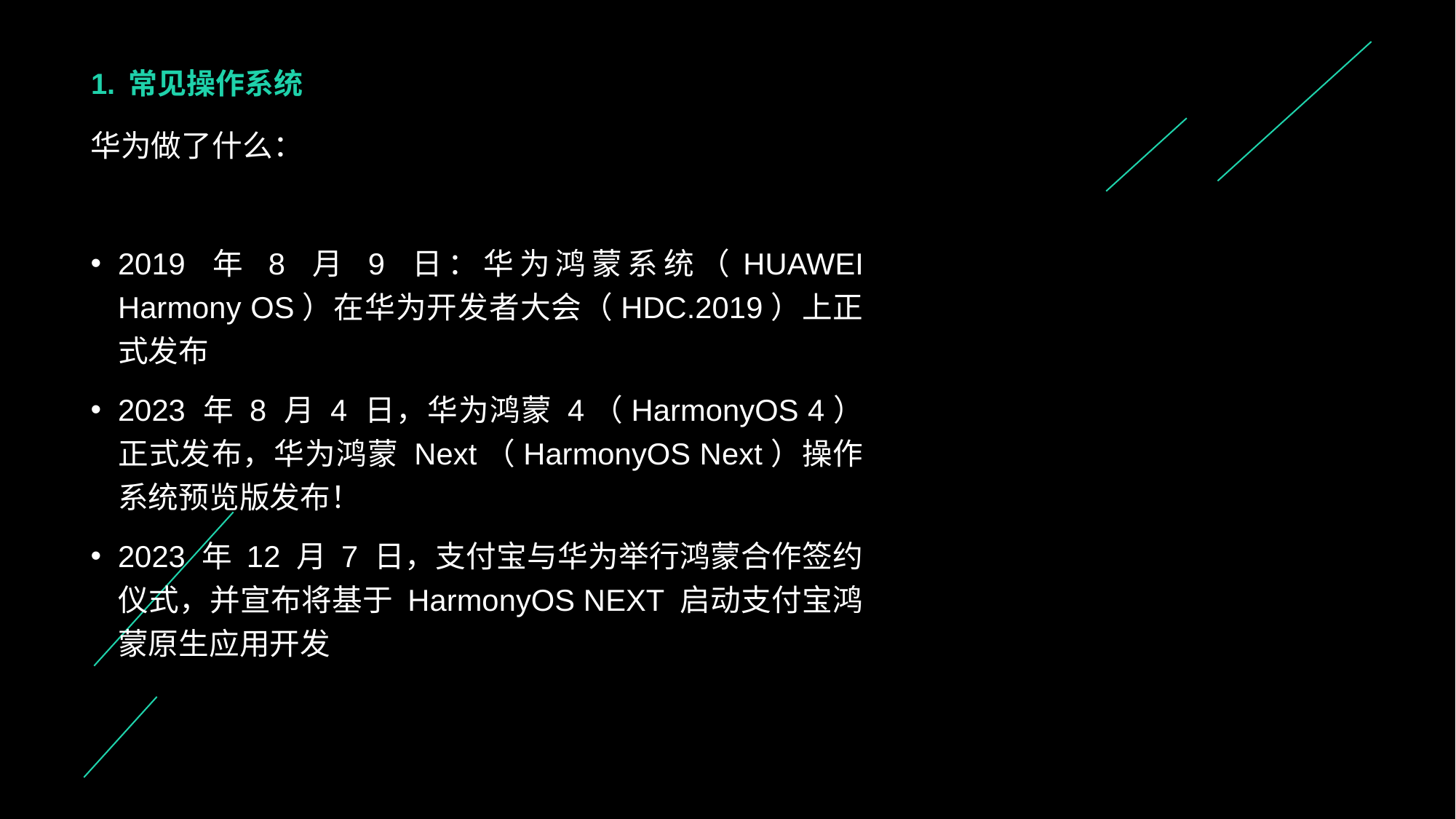

# 1. 常见操作系统
华为做了什么：

2019 年 8 月 9 日：华为鸿蒙系统（HUAWEI Harmony OS）在华为开发者大会（HDC.2019）上正式发布
2023 年 8 月 4 日，华为鸿蒙 4（HarmonyOS 4）正式发布，华为鸿蒙 Next（HarmonyOS Next）操作系统预览版发布！
2023 年 12 月 7 日，支付宝与华为举行鸿蒙合作签约仪式，并宣布将基于 HarmonyOS NEXT 启动支付宝鸿蒙原生应用开发